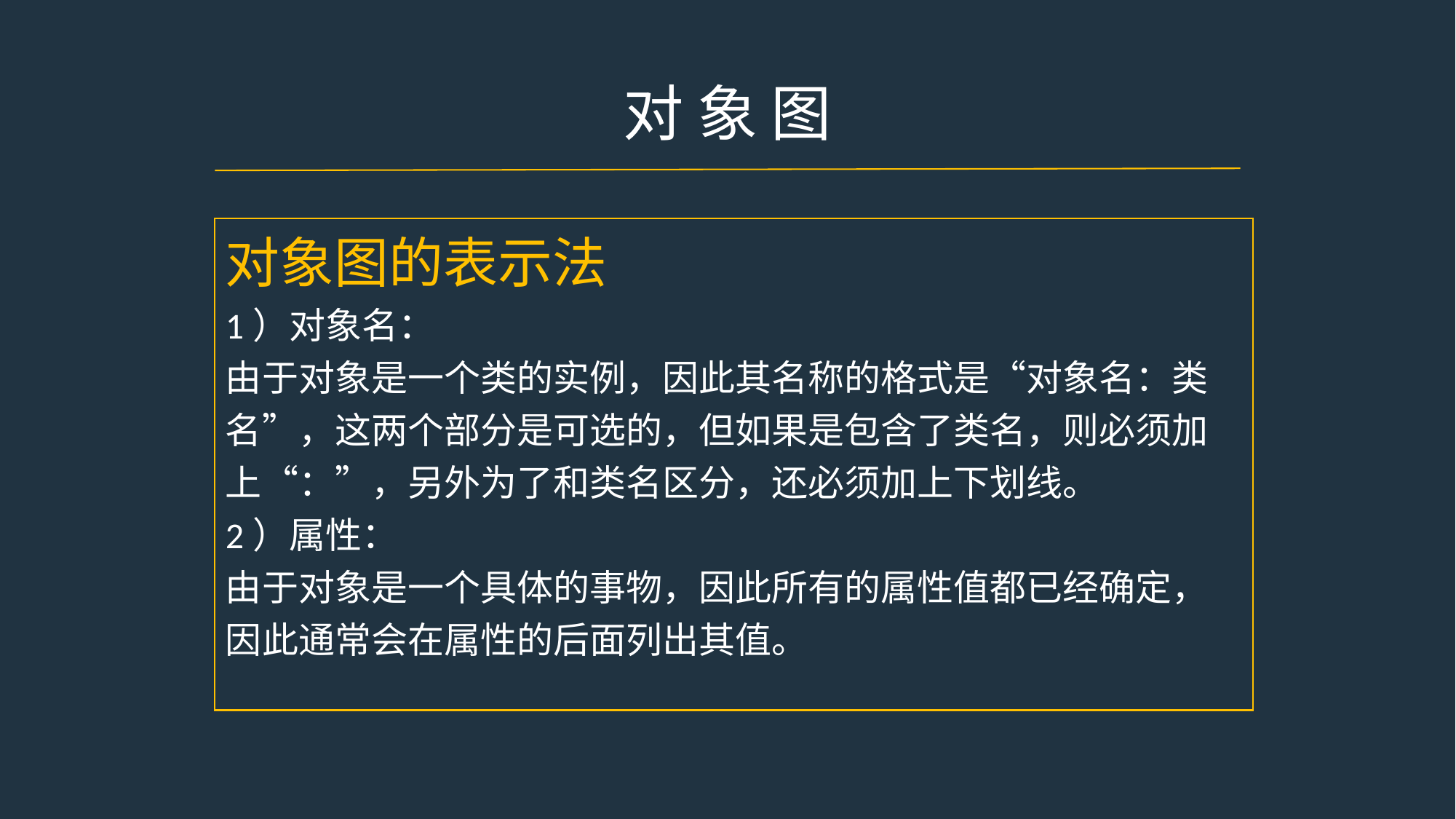

对 象 图
对象图的表示法
1）对象名：
由于对象是一个类的实例，因此其名称的格式是“对象名：类名”，这两个部分是可选的，但如果是包含了类名，则必须加上“：”，另外为了和类名区分，还必须加上下划线。
2）属性：
由于对象是一个具体的事物，因此所有的属性值都已经确定，因此通常会在属性的后面列出其值。